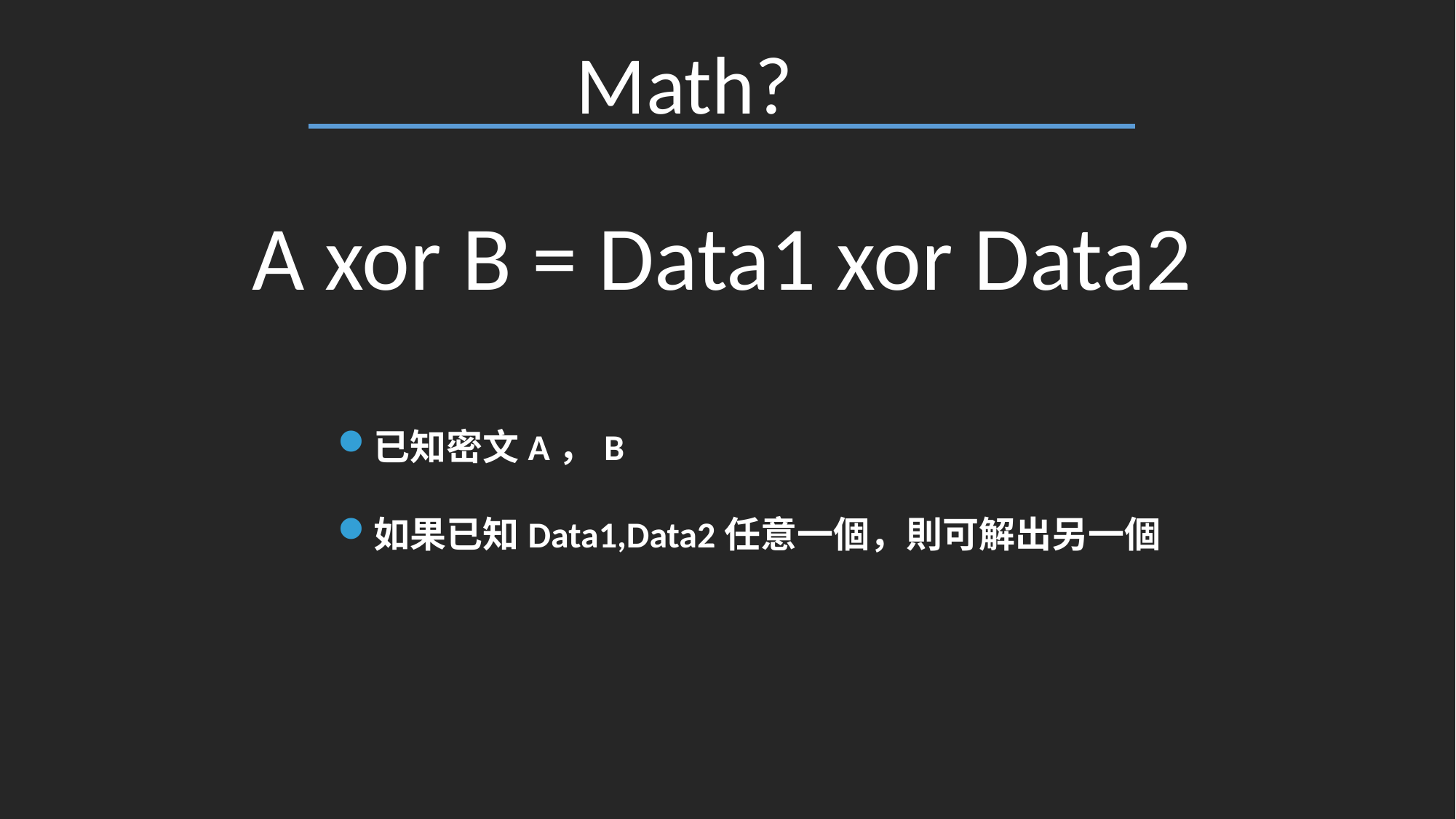

Math?
A xor B = Data1 xor Data2

已知密文A，B

如果已知Data1,Data2任意一個，則可解出另一個